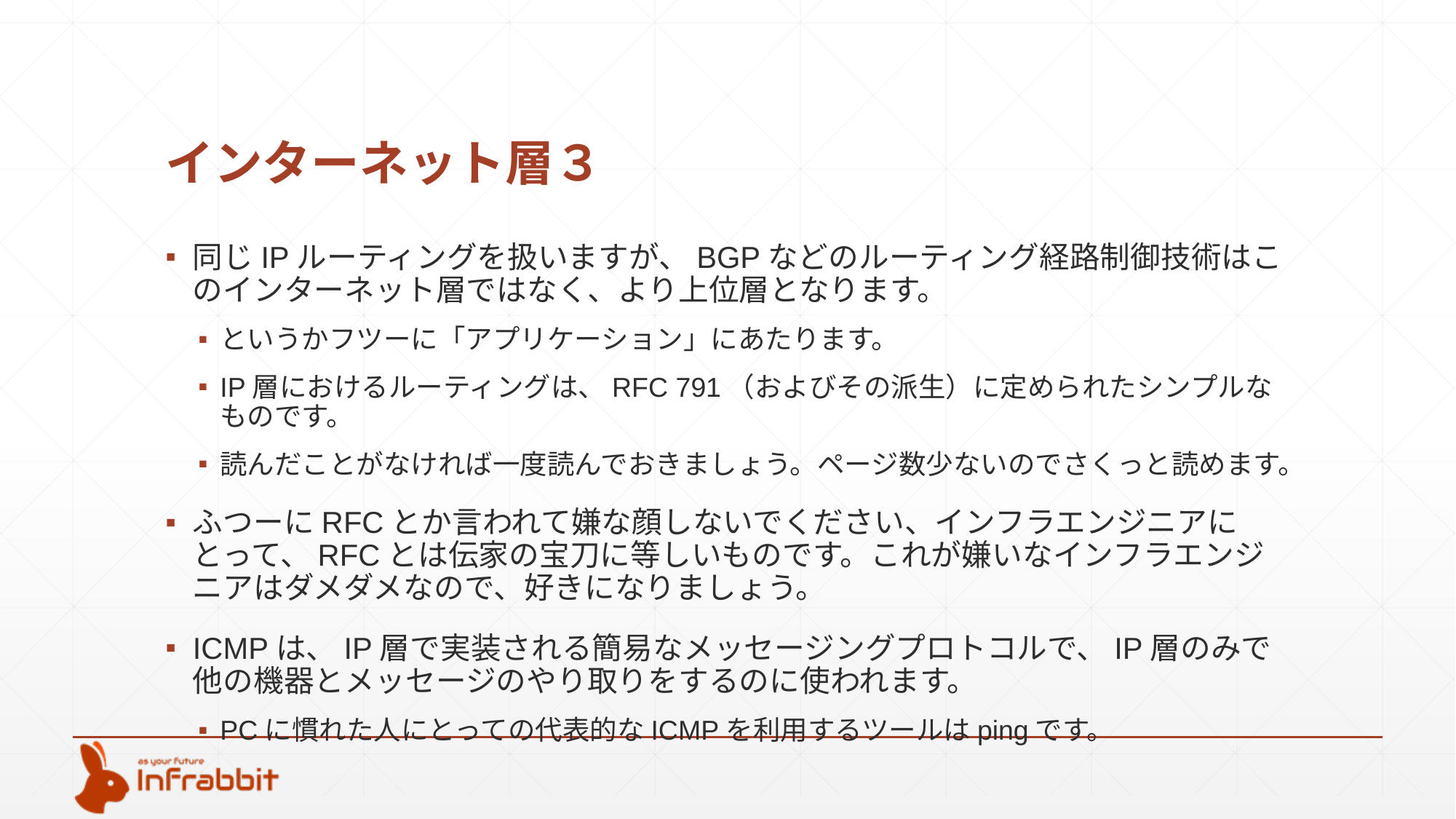

# インターネット層３
同じIPルーティングを扱いますが、BGPなどのルーティング経路制御技術はこのインターネット層ではなく、より上位層となります。
というかフツーに「アプリケーション」にあたります。
IP層におけるルーティングは、RFC 791（およびその派生）に定められたシンプルなものです。
読んだことがなければ一度読んでおきましょう。ページ数少ないのでさくっと読めます。
ふつーにRFCとか言われて嫌な顔しないでください、インフラエンジニアにとって、RFCとは伝家の宝刀に等しいものです。これが嫌いなインフラエンジニアはダメダメなので、好きになりましょう。
ICMPは、IP層で実装される簡易なメッセージングプロトコルで、IP層のみで他の機器とメッセージのやり取りをするのに使われます。
PCに慣れた人にとっての代表的なICMPを利用するツールはpingです。